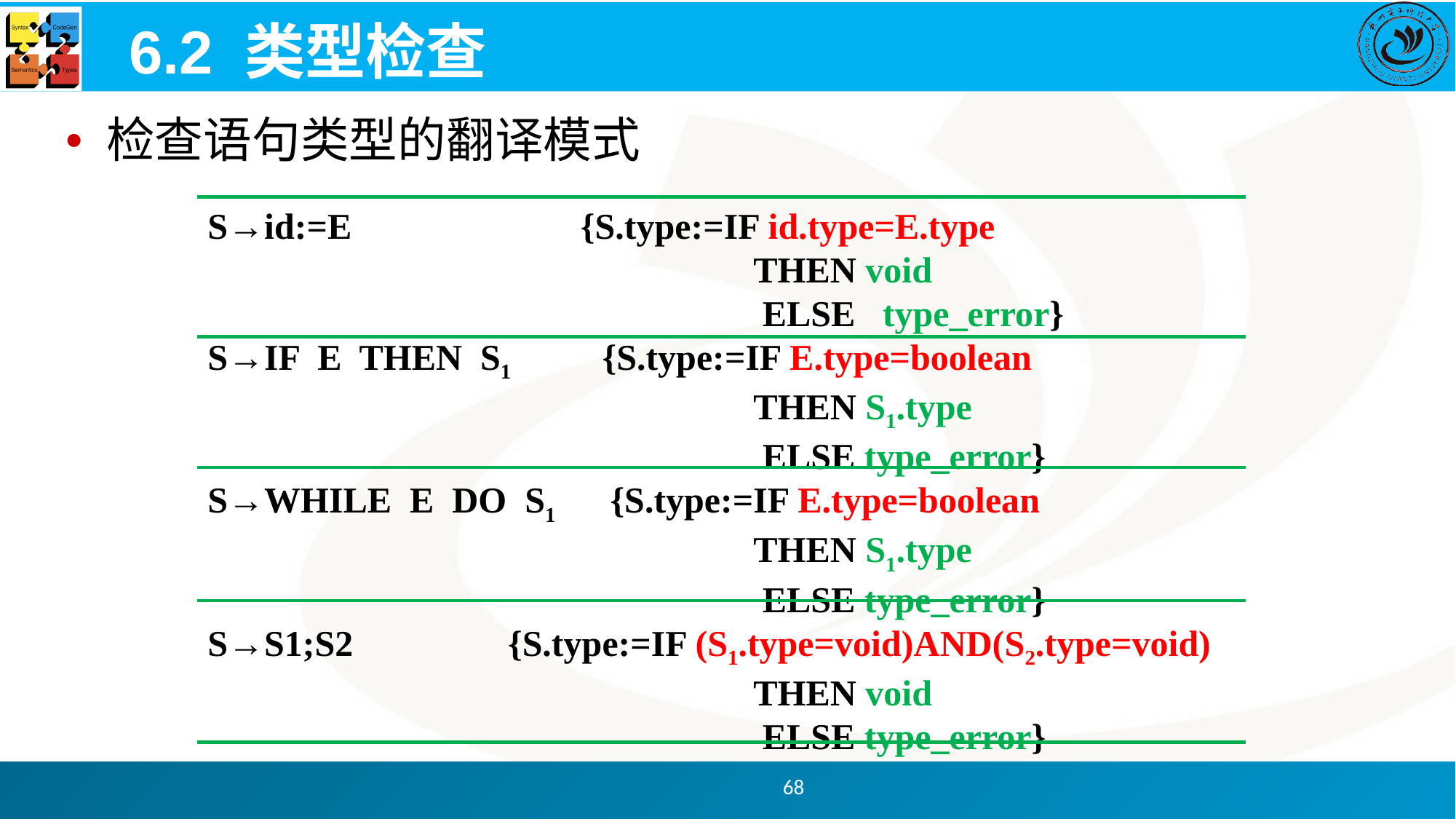

# 6.2 类型检查
检查语句类型的翻译模式
S→id:=E  		     {S.type:=IF id.type=E.type
                         			THEN void
					 ELSE   type_error}
S→IF  E  THEN  S1          {S.type:=IF E.type=boolean
                        			THEN S1.type
					 ELSE type_error}
S→WHILE  E  DO  S1      {S.type:=IF E.type=boolean
                         			THEN S1.type
					 ELSE type_error}
S→S1;S2                 {S.type:=IF (S1.type=void)AND(S2.type=void)
                      				THEN void
					 ELSE type_error}
68